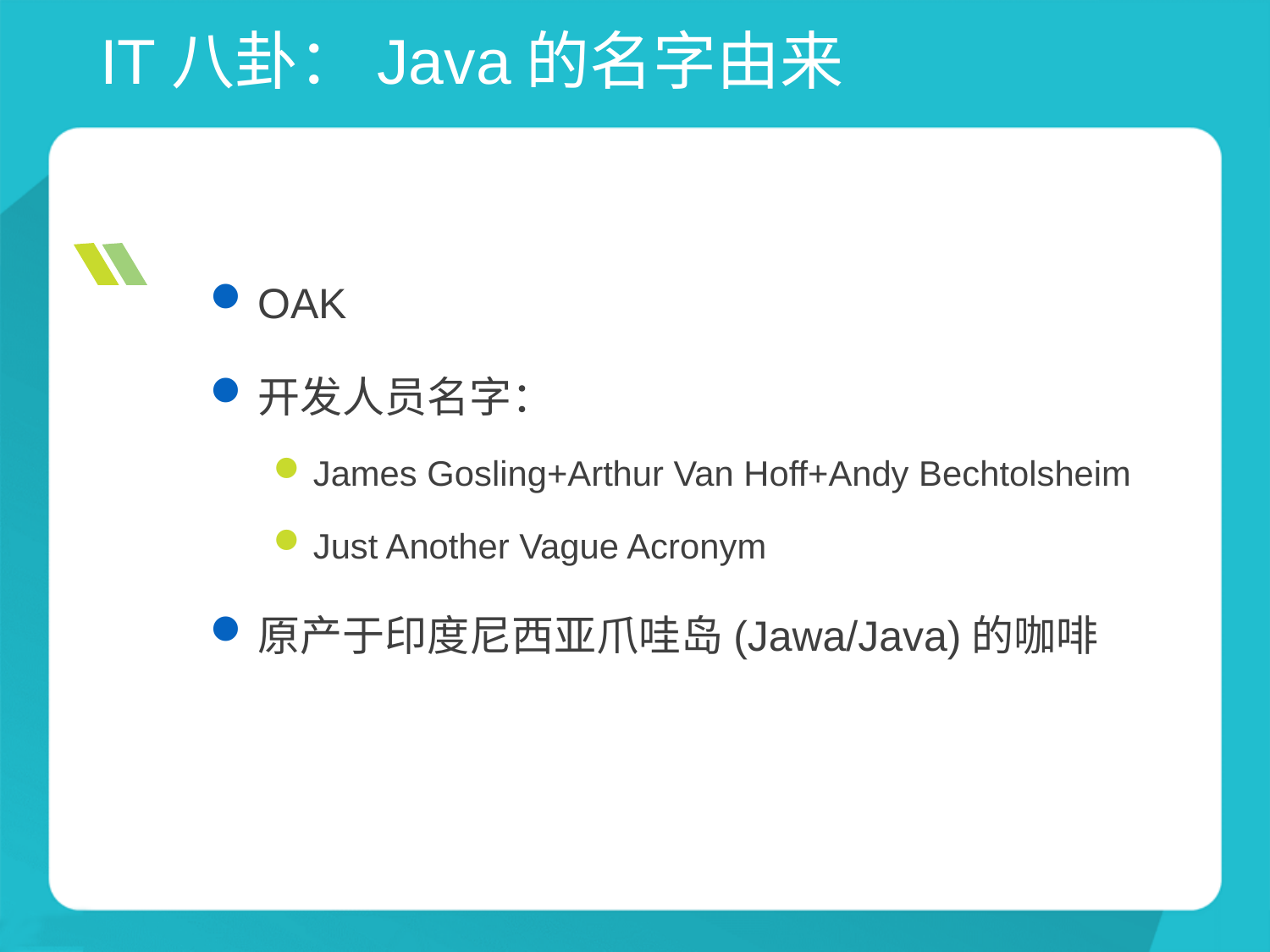

IT八卦：Java的名字由来

OAK
开发人员名字：
James Gosling+Arthur Van Hoff+Andy Bechtolsheim
Just Another Vague Acronym
原产于印度尼西亚爪哇岛(Jawa/Java)的咖啡